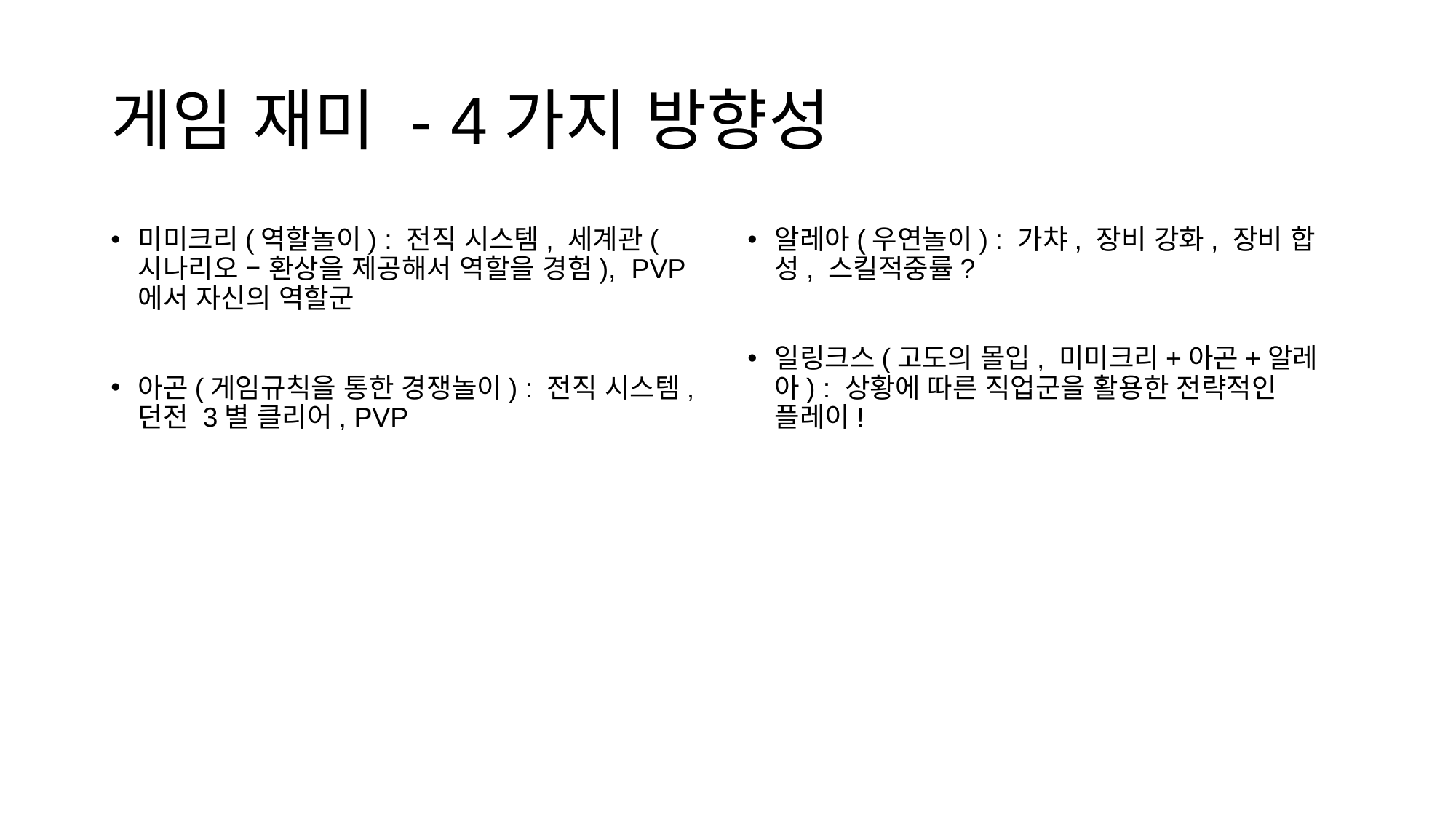

# 게임 재미 - 4가지 방향성
미미크리(역할놀이) : 전직 시스템, 세계관(시나리오 – 환상을 제공해서 역할을 경험),  PVP에서 자신의 역할군

아곤(게임규칙을 통한 경쟁놀이) : 전직 시스템, 던전 3별 클리어, PVP
알레아(우연놀이) : 가챠, 장비 강화, 장비 합성, 스킬적중률?

일링크스(고도의 몰입, 미미크리+아곤+알레아) : 상황에 따른 직업군을 활용한 전략적인 플레이!